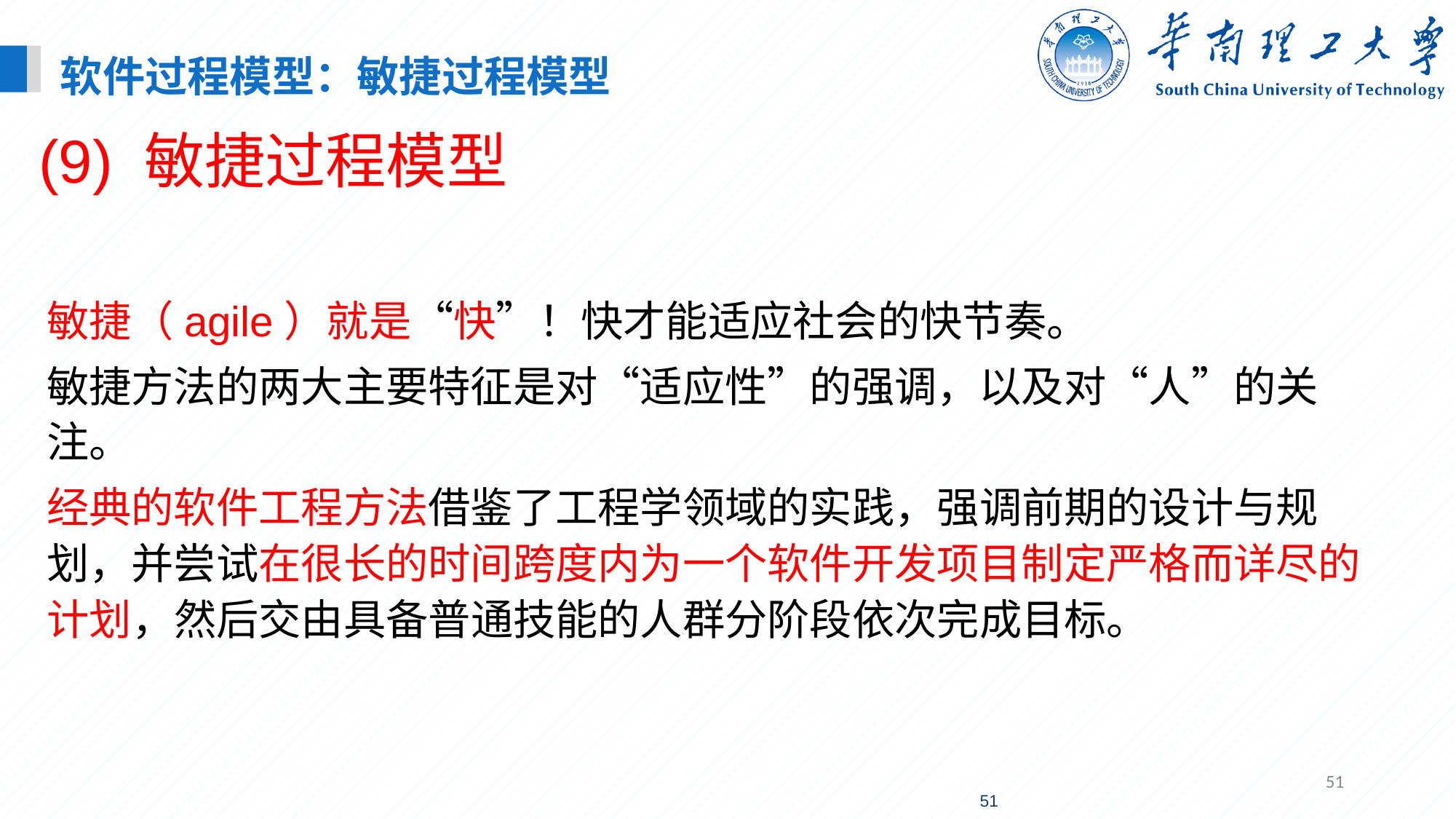

软件过程模型：敏捷过程模型
(9) 敏捷过程模型
敏捷（agile）就是“快”！快才能适应社会的快节奏。
敏捷方法的两大主要特征是对“适应性”的强调，以及对“人”的关注。
经典的软件工程方法借鉴了工程学领域的实践，强调前期的设计与规划，并尝试在很长的时间跨度内为一个软件开发项目制定严格而详尽的计划，然后交由具备普通技能的人群分阶段依次完成目标。

51
51